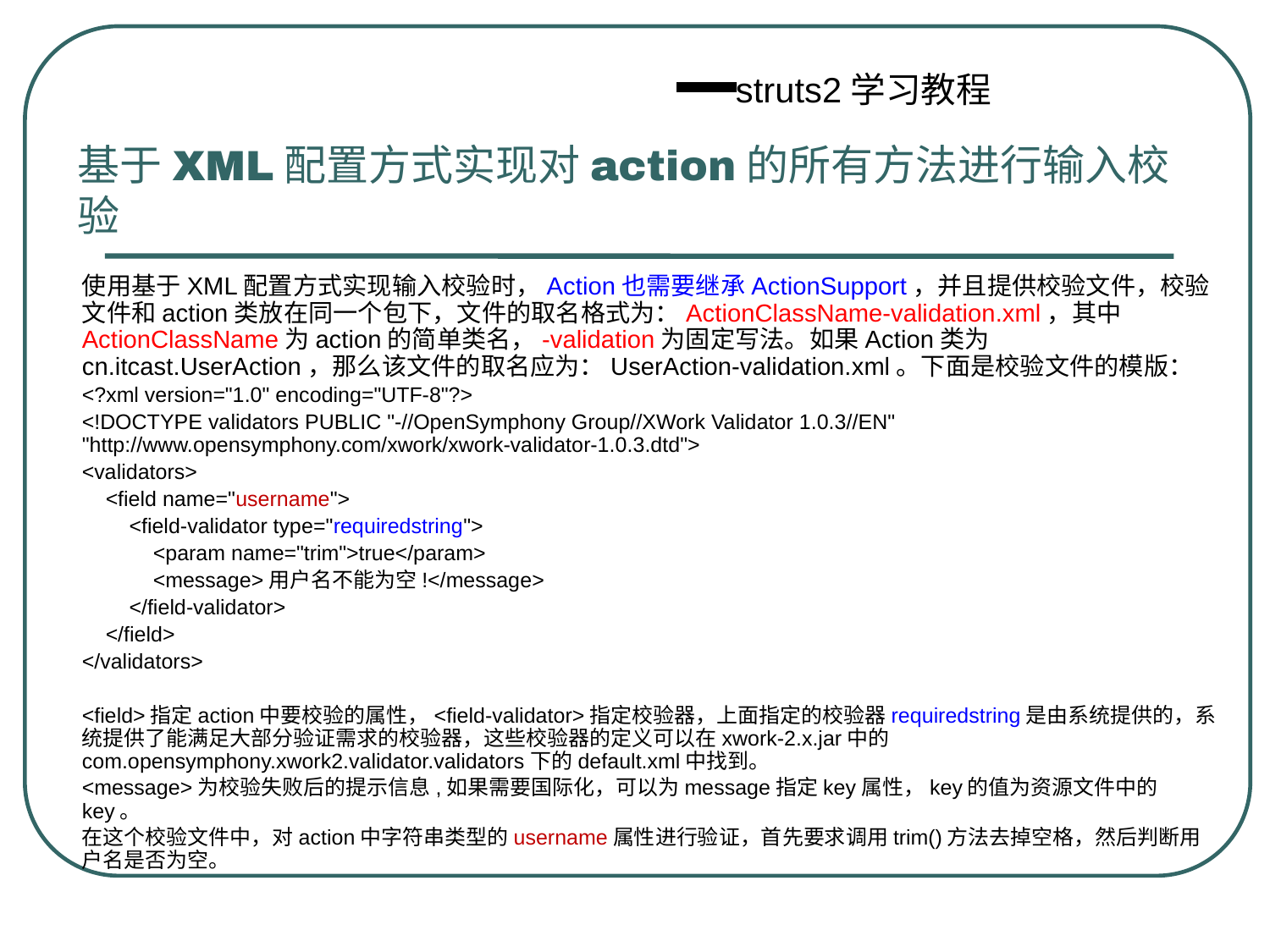

基于XML配置方式实现对action的所有方法进行输入校验
使用基于XML配置方式实现输入校验时，Action也需要继承ActionSupport，并且提供校验文件，校验文件和action类放在同一个包下，文件的取名格式为：ActionClassName-validation.xml，其中ActionClassName为action的简单类名，-validation为固定写法。如果Action类为cn.itcast.UserAction，那么该文件的取名应为：UserAction-validation.xml。下面是校验文件的模版：
<?xml version="1.0" encoding="UTF-8"?>
<!DOCTYPE validators PUBLIC "-//OpenSymphony Group//XWork Validator 1.0.3//EN" "http://www.opensymphony.com/xwork/xwork-validator-1.0.3.dtd">
<validators>
    <field name="username">
        <field-validator type="requiredstring">
            <param name="trim">true</param>
            <message>用户名不能为空!</message>
        </field-validator>
    </field>
</validators>

<field>指定action中要校验的属性，<field-validator>指定校验器，上面指定的校验器requiredstring是由系统提供的，系统提供了能满足大部分验证需求的校验器，这些校验器的定义可以在xwork-2.x.jar中的com.opensymphony.xwork2.validator.validators下的default.xml中找到。
<message>为校验失败后的提示信息,如果需要国际化，可以为message指定key属性，key的值为资源文件中的key。
在这个校验文件中，对action中字符串类型的username属性进行验证，首先要求调用trim()方法去掉空格，然后判断用户名是否为空。